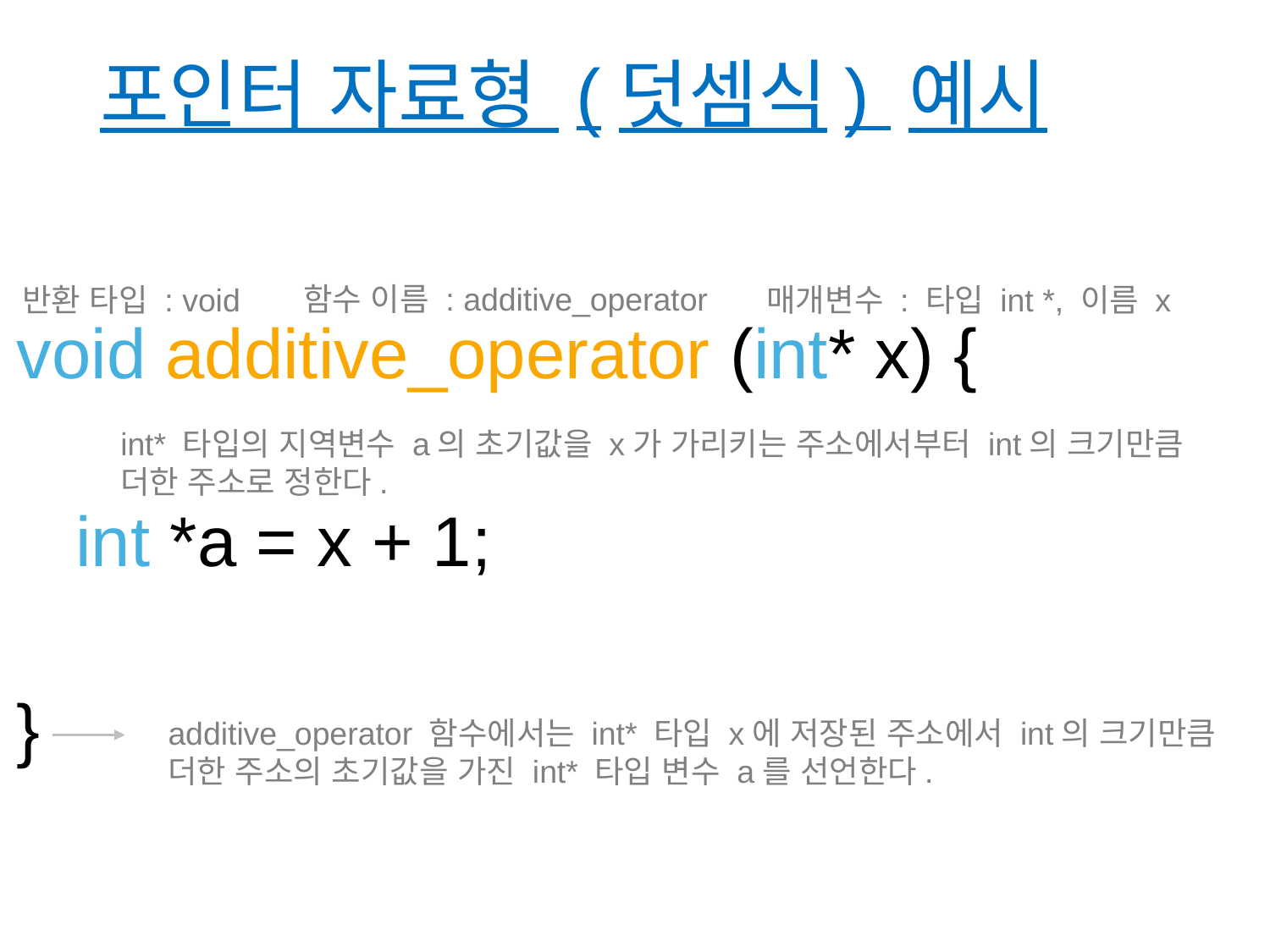

# 포인터 자료형 (덧셈식) 예시
함수 이름 : additive_operator
반환 타입 : void
매개변수 : 타입 int *, 이름 x
void additive_operator (int* x) {

   int *a = x + 1;

}
int* 타입의 지역변수 a의 초기값을 x가 가리키는 주소에서부터 int의 크기만큼
더한 주소로 정한다.
additive_operator 함수에서는 int* 타입 x에 저장된 주소에서 int의 크기만큼
더한 주소의 초기값을 가진 int* 타입 변수 a를 선언한다.